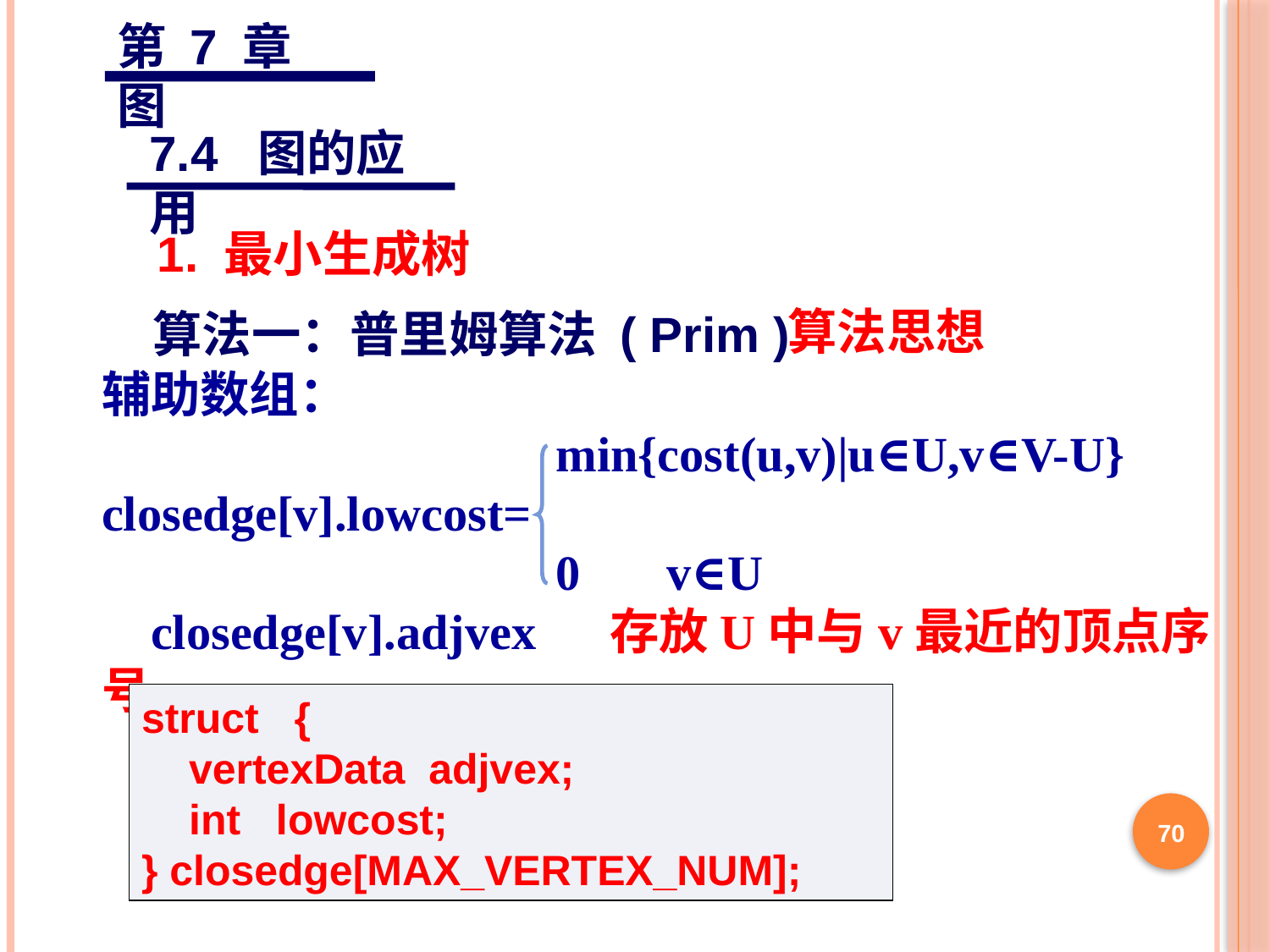

第 7 章  图

7.4  图的应用

1. 最小生成树
算法思想
算法一：普里姆算法 ( Prim )
辅助数组：
                                     min{cost(u,v)|u∈U,v∈V-U}
closedge[v].lowcost=
                                     0       v∈U
    closedge[v].adjvex     存放U中与v最近的顶点序号。

struct   {
    vertexData  adjvex;
    int   lowcost;
} closedge[MAX_VERTEX_NUM];
70